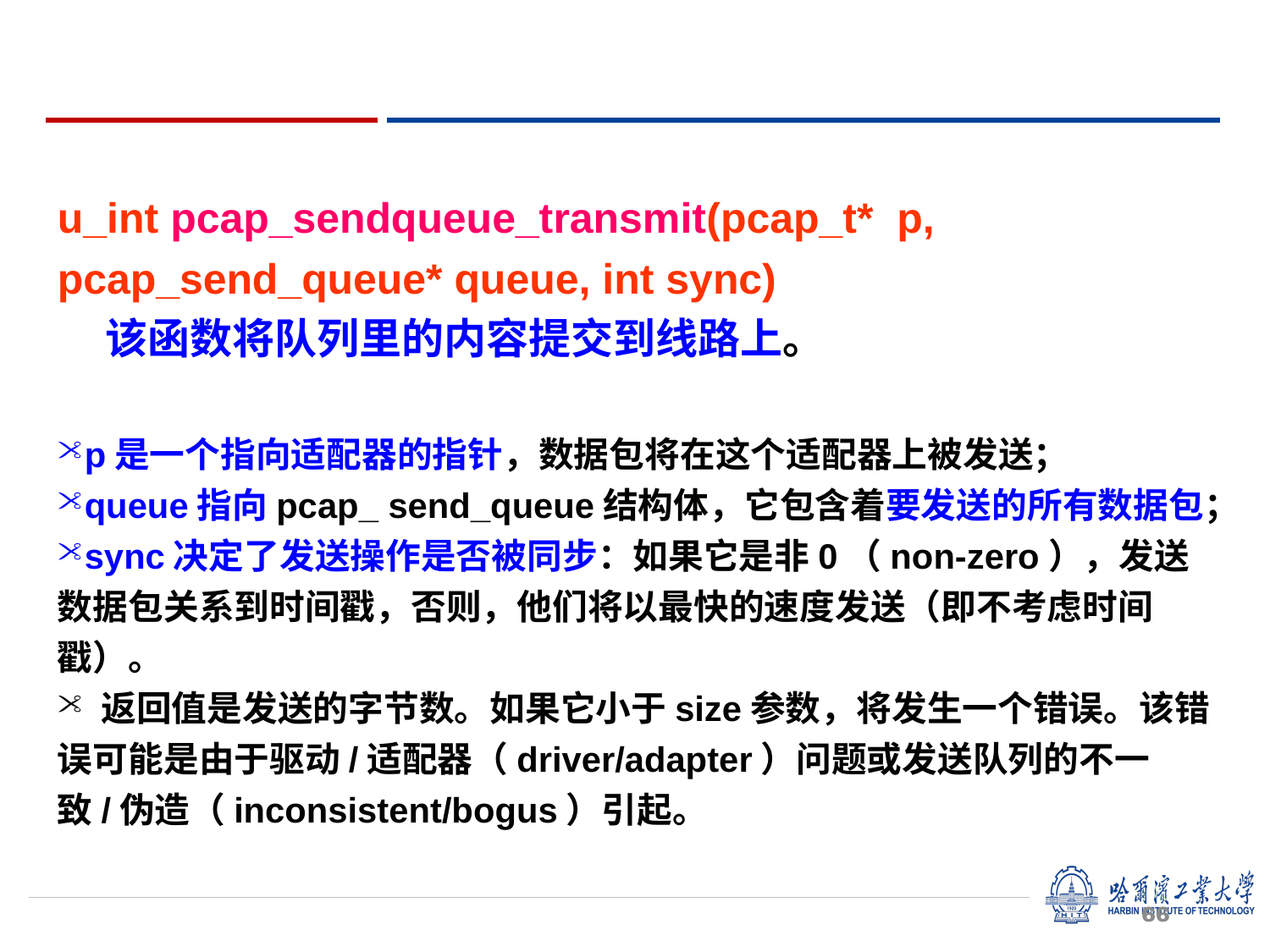

u_int pcap_sendqueue_transmit(pcap_t*  p, pcap_send_queue* queue, int sync)
    该函数将队列里的内容提交到线路上。

p是一个指向适配器的指针，数据包将在这个适配器上被发送；
queue指向pcap_ send_queue结构体，它包含着要发送的所有数据包；
sync决定了发送操作是否被同步：如果它是非0（non-zero），发送数据包关系到时间戳，否则，他们将以最快的速度发送（即不考虑时间戳）。
 返回值是发送的字节数。如果它小于size参数，将发生一个错误。该错误可能是由于驱动/适配器（driver/adapter）问题或发送队列的不一致/伪造（inconsistent/bogus）引起。
66